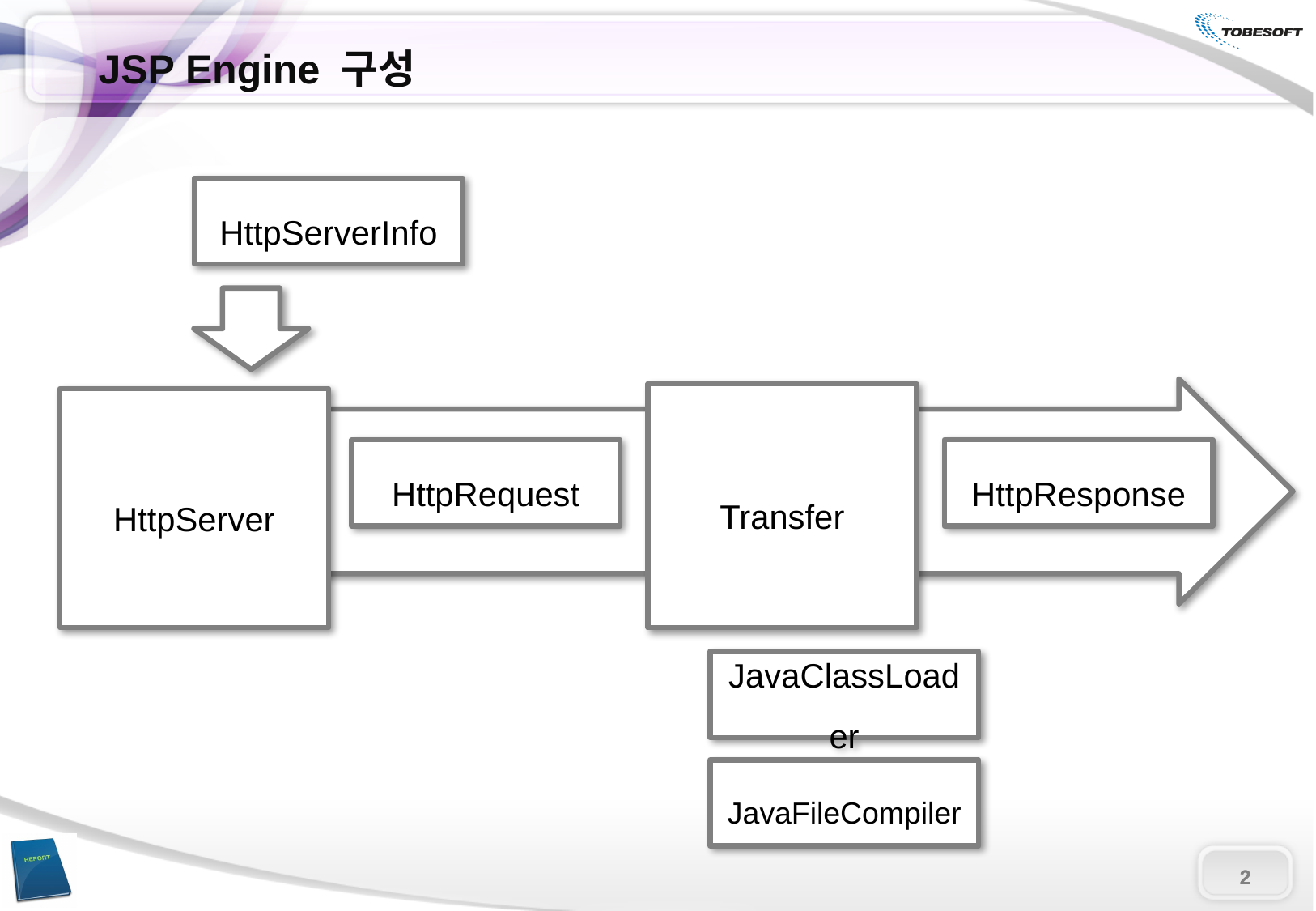

JSP Engine 구성
HttpServerInfo

Transfer
HttpServer
HttpRequest
HttpResponse
JavaClassLoader
JavaFileCompiler
2
2